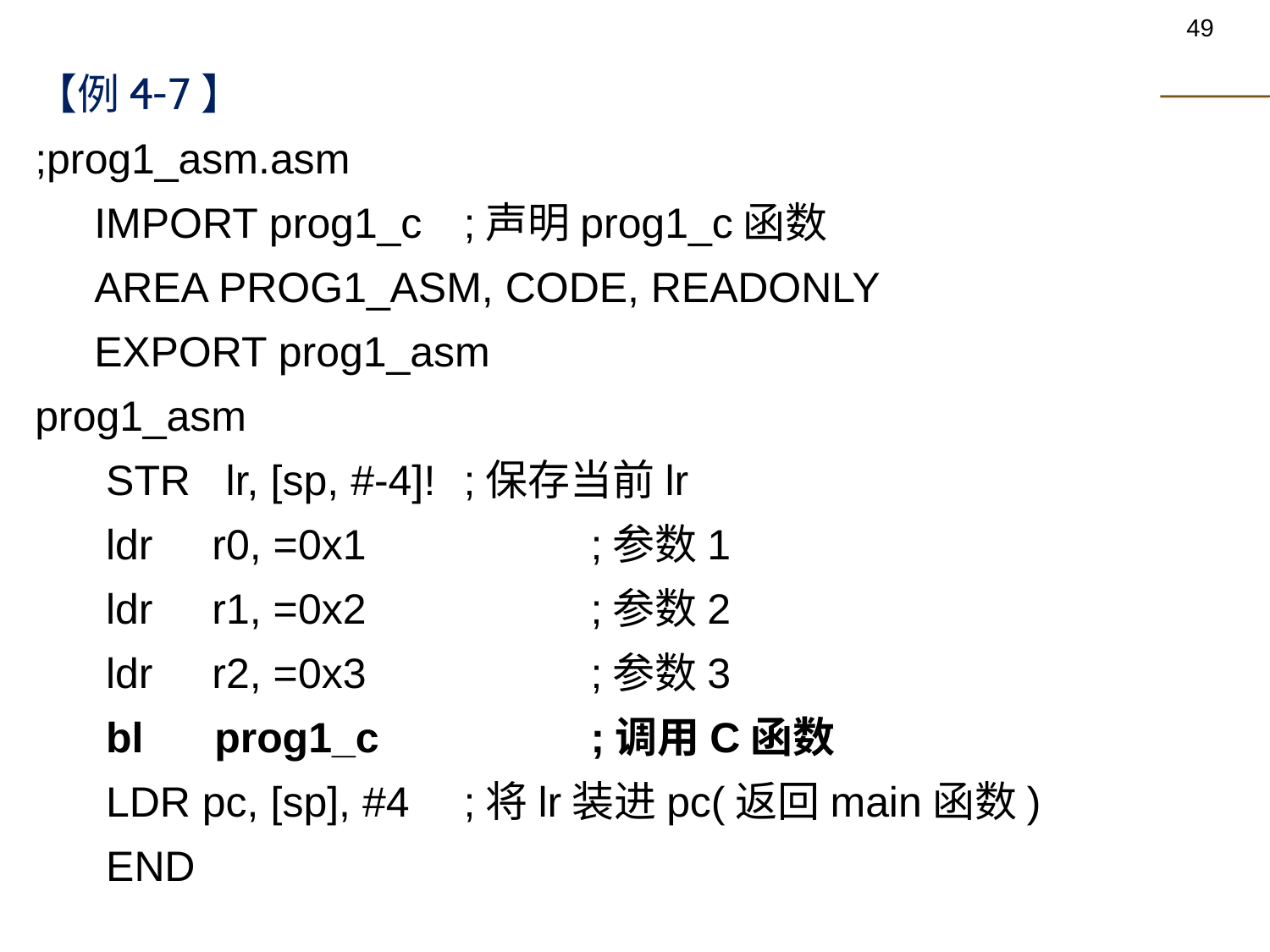

【例4-7】
;prog1_asm.asm
     IMPORT prog1_c 	;声明prog1_c函数
     AREA PROG1_ASM, CODE, READONLY
     EXPORT prog1_asm
prog1_asm
      STR   lr, [sp, #-4]! 	;保存当前lr
      ldr     r0, =0x1 		;参数1
      ldr     r1, =0x2 		;参数2
      ldr     r2, =0x3 		;参数3
      bl      prog1_c 		;调用C函数
      LDR pc, [sp], #4 	;将lr装进pc(返回main函数)
      END